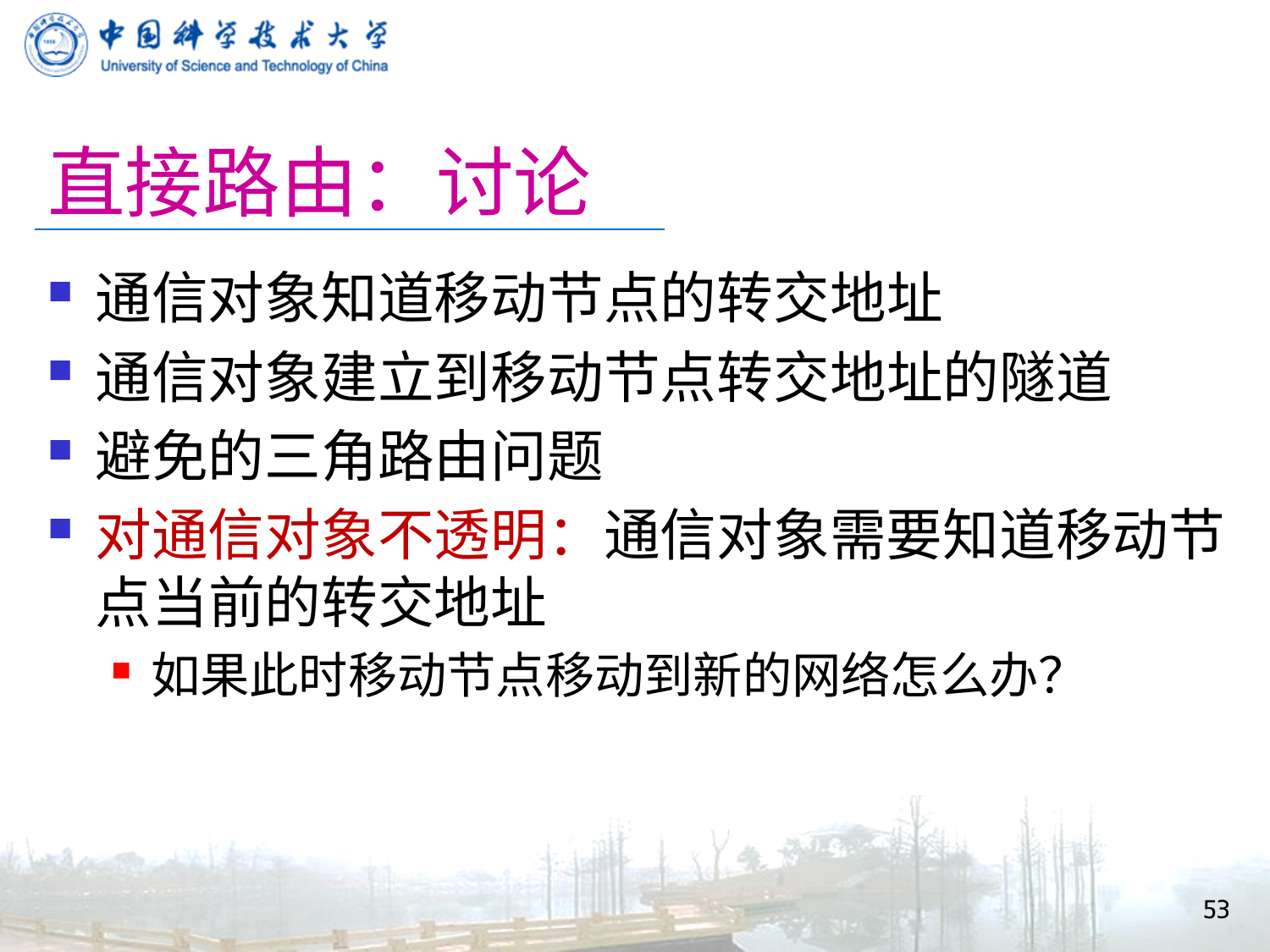

# 直接路由：讨论
通信对象知道移动节点的转交地址
通信对象建立到移动节点转交地址的隧道
避免的三角路由问题
对通信对象不透明：通信对象需要知道移动节点当前的转交地址
如果此时移动节点移动到新的网络怎么办？
53